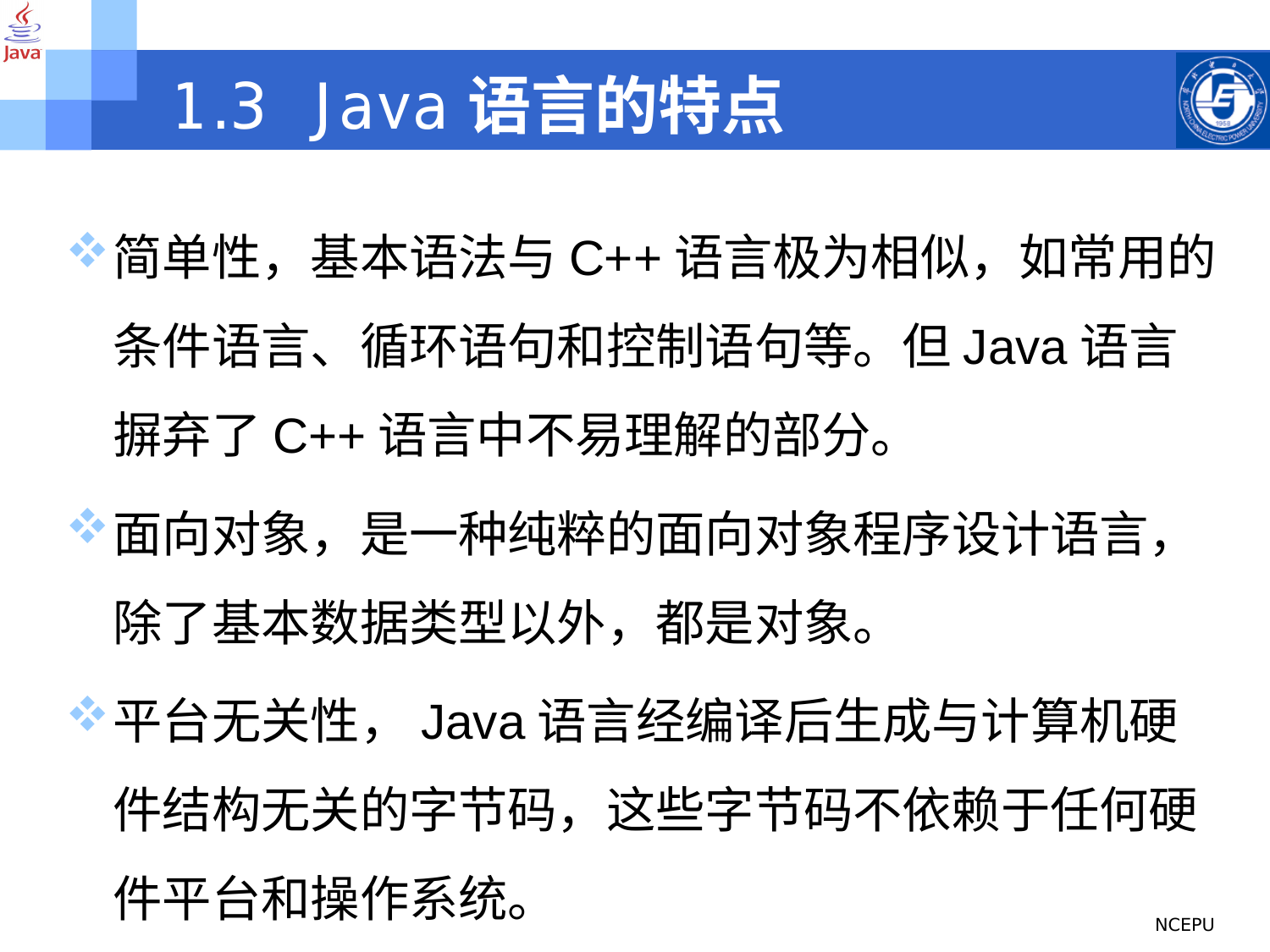

# 1.3  Java语言的特点
简单性，基本语法与C++语言极为相似，如常用的条件语言、循环语句和控制语句等。但Java语言摒弃了C++语言中不易理解的部分。
面向对象，是一种纯粹的面向对象程序设计语言，除了基本数据类型以外，都是对象。
平台无关性，Java语言经编译后生成与计算机硬件结构无关的字节码，这些字节码不依赖于任何硬件平台和操作系统。
NCEPU